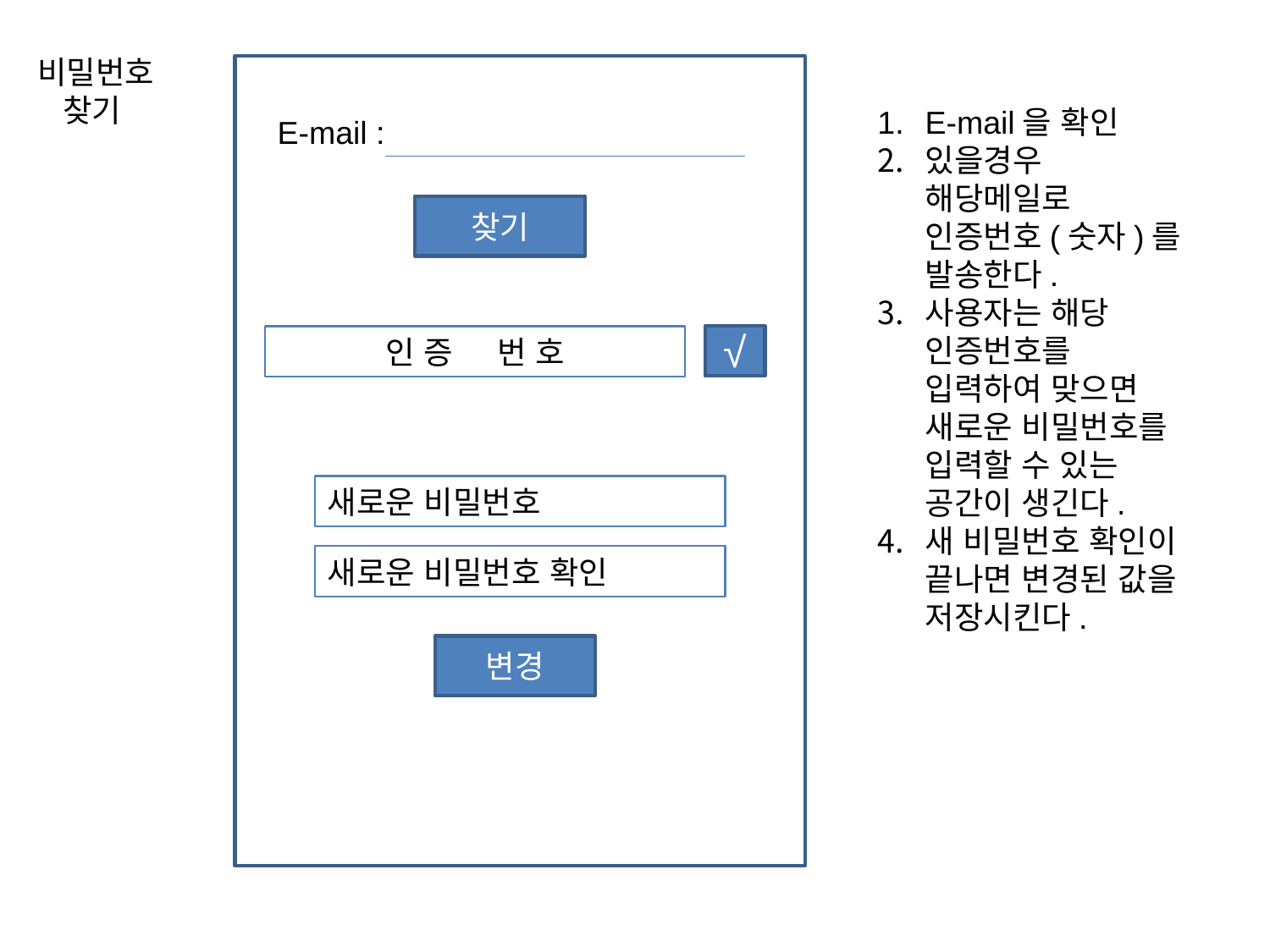

비밀번호
  찾기

E-mail을 확인
있을경우 해당메일로 인증번호(숫자)를 발송한다.
사용자는 해당 인증번호를 입력하여 맞으면 새로운 비밀번호를 입력할 수 있는 공간이 생긴다.
새 비밀번호 확인이 끝나면 변경된 값을 저장시킨다.
E-mail :
찾기
인 증     번 호
√
새로운 비밀번호
새로운 비밀번호 확인
변경